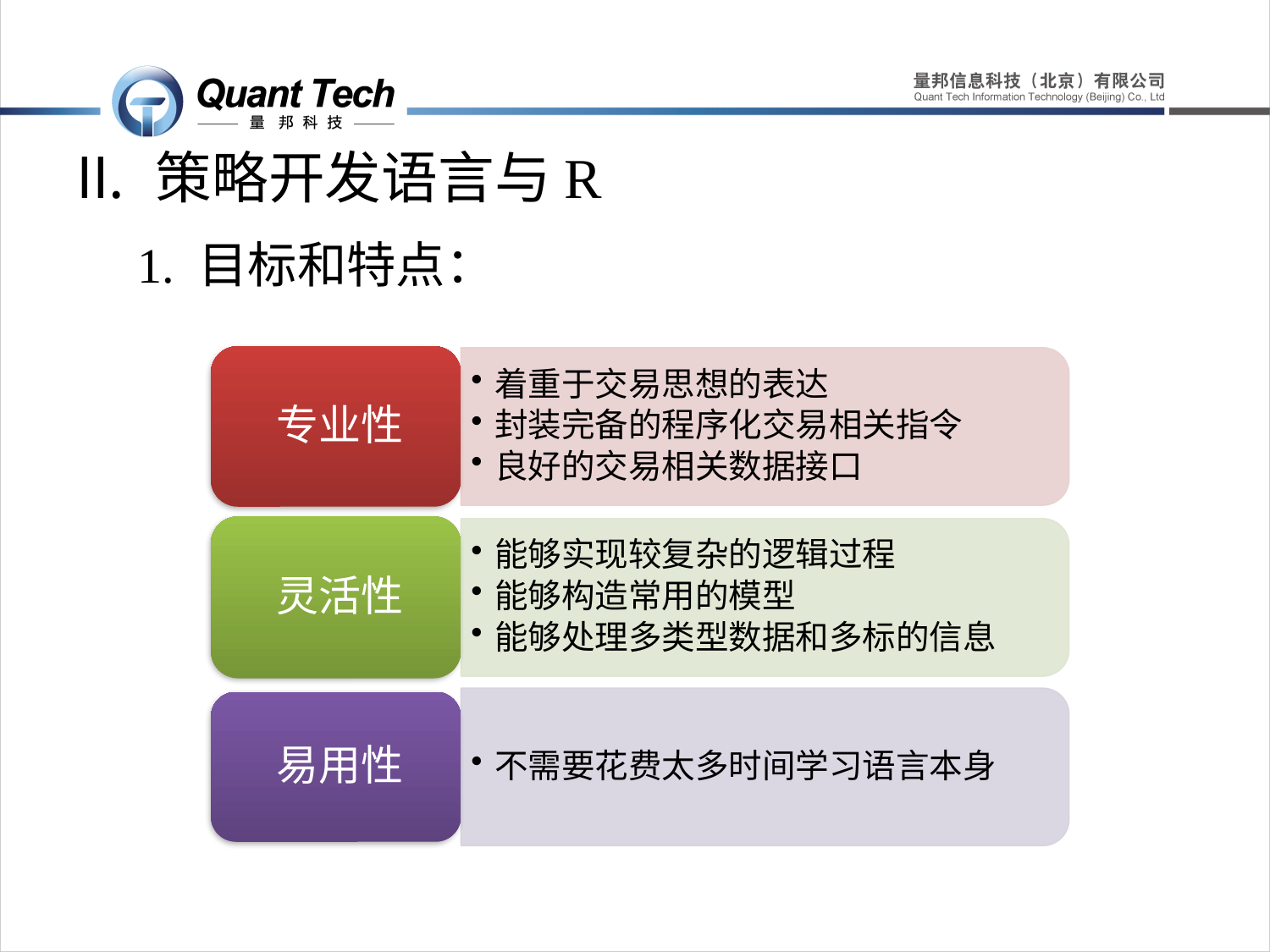

# 策略开发语言与R
1. 目标和特点：

着重于交易思想的表达
封装完备的程序化交易相关指令
良好的交易相关数据接口
专业性
能够实现较复杂的逻辑过程
能够构造常用的模型
能够处理多类型数据和多标的信息
灵活性
不需要花费太多时间学习语言本身
易用性